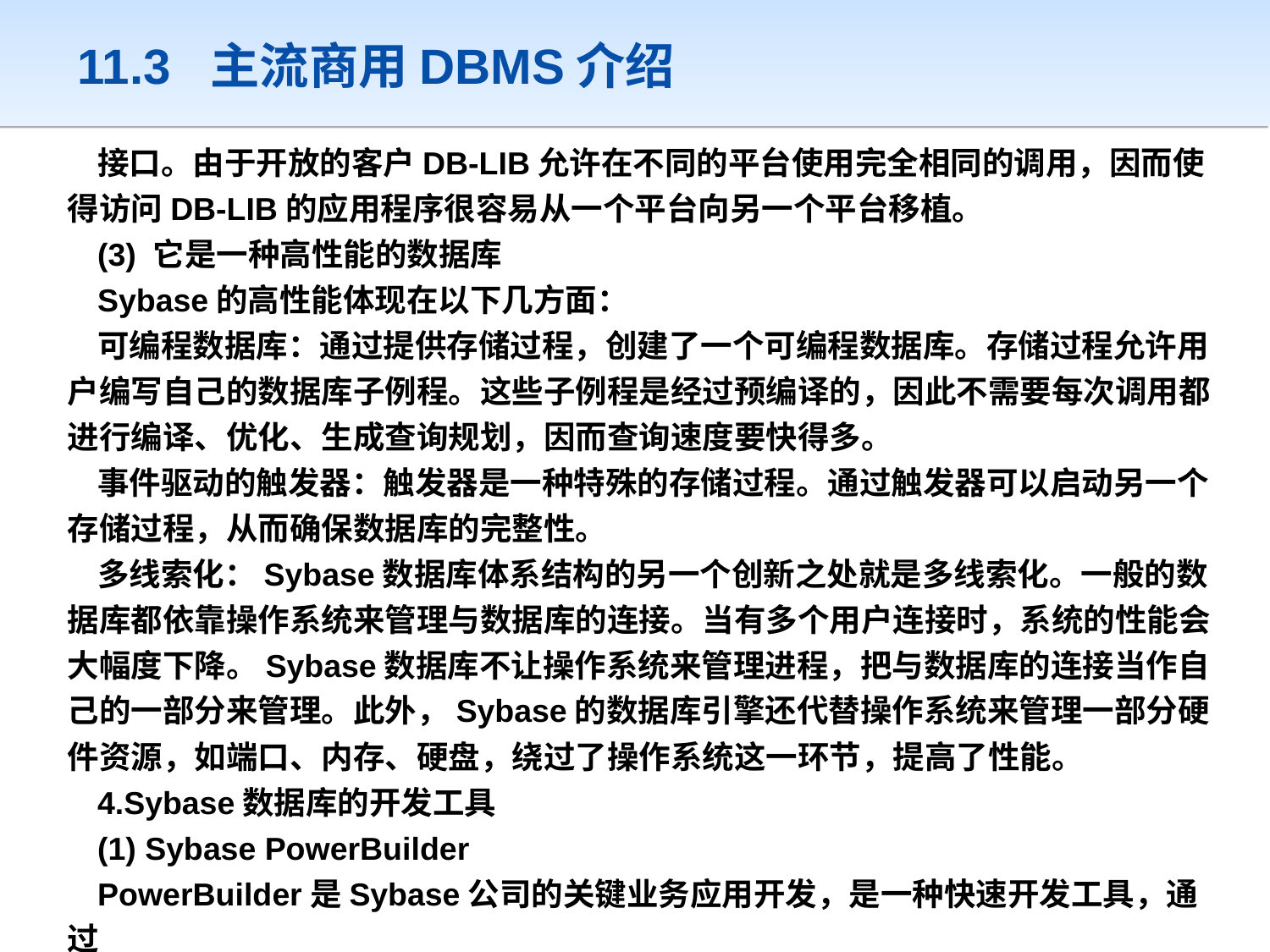

# 11.3  主流商用DBMS介绍
接口。由于开放的客户DB-LIB允许在不同的平台使用完全相同的调用，因而使得访问DB-LIB的应用程序很容易从一个平台向另一个平台移植。
(3) 它是一种高性能的数据库
Sybase的高性能体现在以下几方面：
可编程数据库：通过提供存储过程，创建了一个可编程数据库。存储过程允许用户编写自己的数据库子例程。这些子例程是经过预编译的，因此不需要每次调用都进行编译、优化、生成查询规划，因而查询速度要快得多。
事件驱动的触发器：触发器是一种特殊的存储过程。通过触发器可以启动另一个存储过程，从而确保数据库的完整性。
多线索化：Sybase数据库体系结构的另一个创新之处就是多线索化。一般的数据库都依靠操作系统来管理与数据库的连接。当有多个用户连接时，系统的性能会大幅度下降。Sybase数据库不让操作系统来管理进程，把与数据库的连接当作自己的一部分来管理。此外，Sybase的数据库引擎还代替操作系统来管理一部分硬件资源，如端口、内存、硬盘，绕过了操作系统这一环节，提高了性能。
4.Sybase数据库的开发工具
(1) Sybase PowerBuilder
PowerBuilder是Sybase公司的关键业务应用开发，是一种快速开发工具，通过